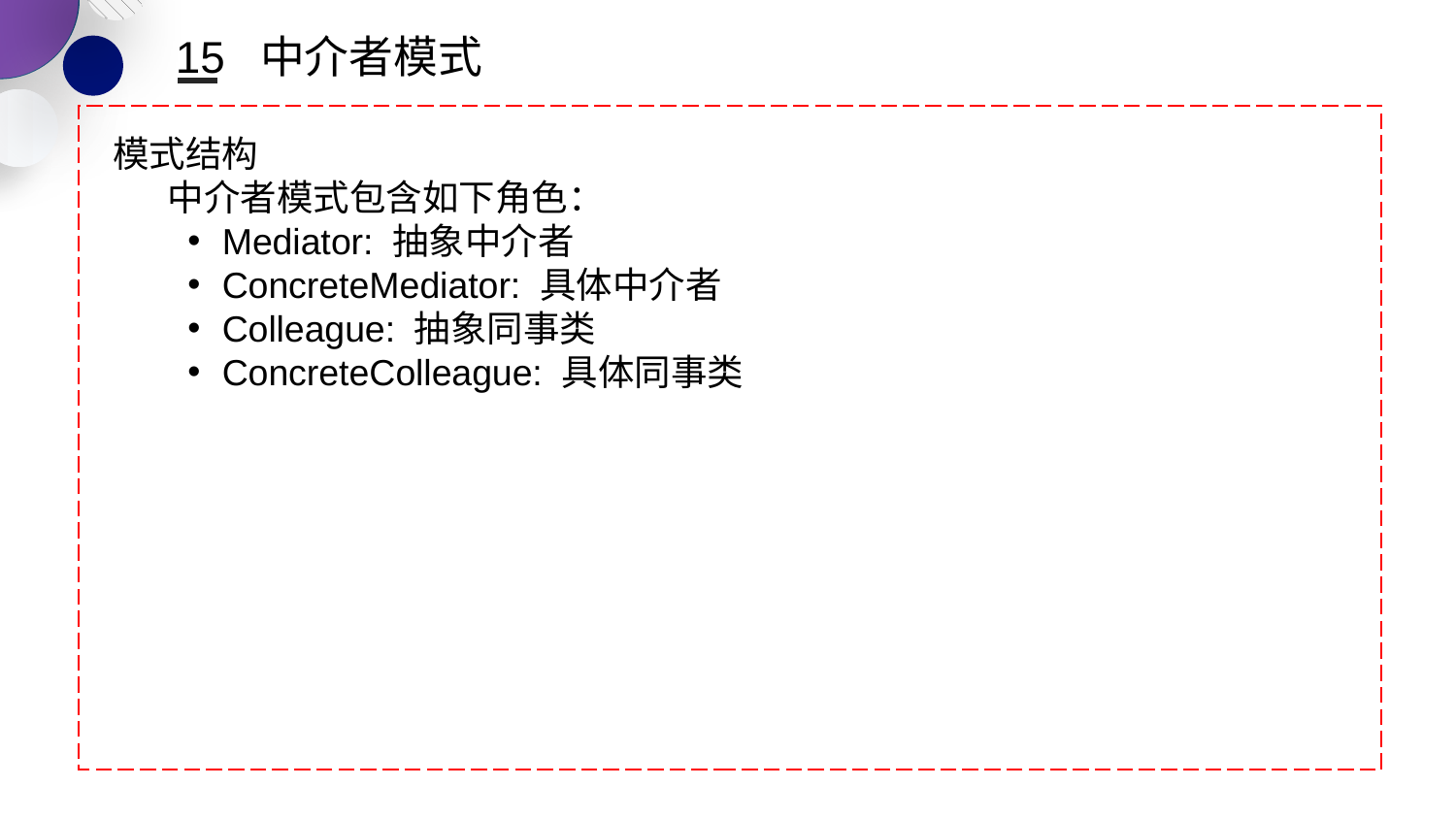

15  中介者模式

模式结构
中介者模式包含如下角色：
Mediator: 抽象中介者
ConcreteMediator: 具体中介者
Colleague: 抽象同事类
ConcreteColleague: 具体同事类